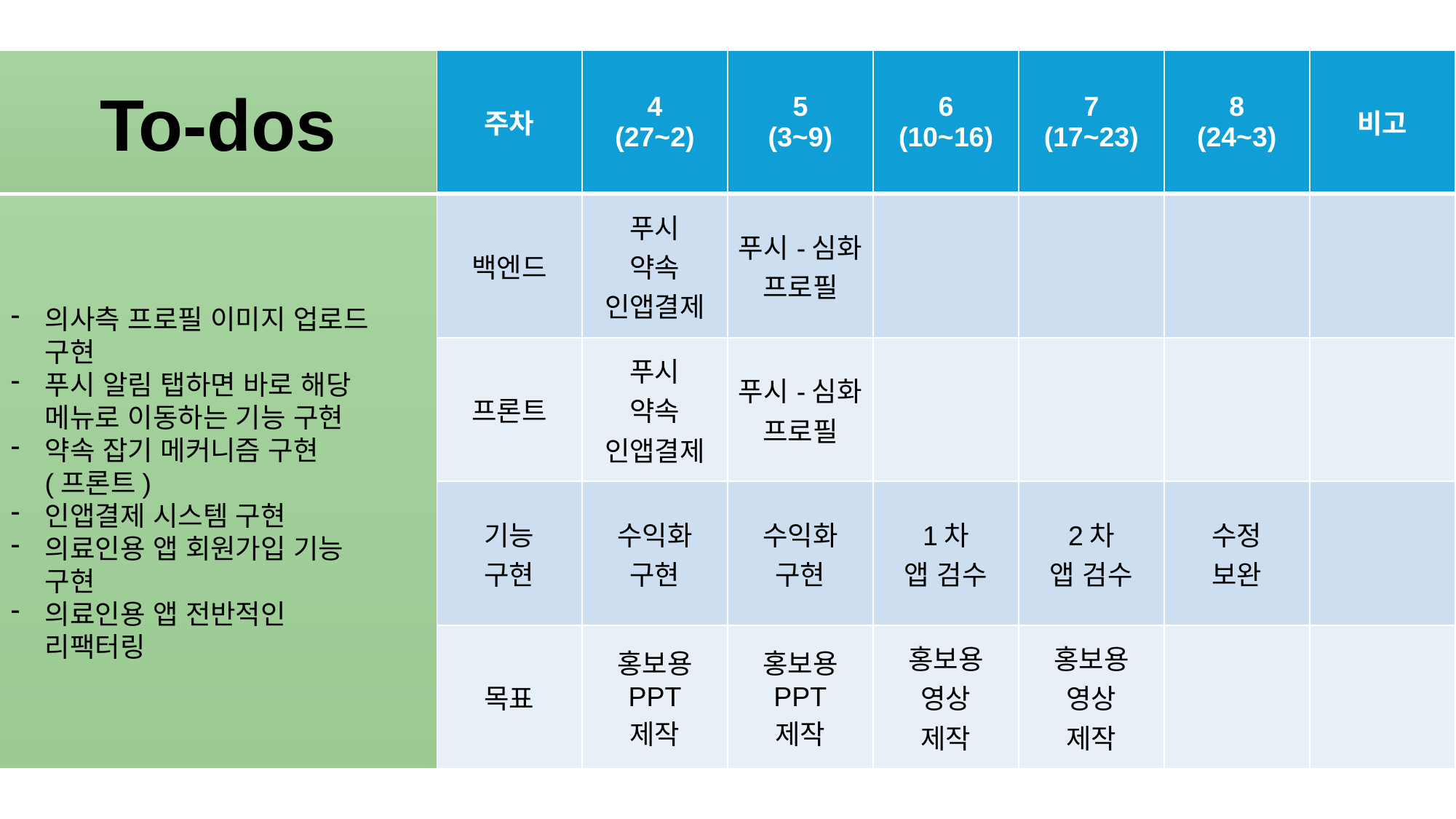

| 주차 | 4 (27~2) | 5 (3~9) | 6 (10~16) | 7 (17~23) | 8 (24~3) | 비고 |
| --- | --- | --- | --- | --- | --- | --- |
| 백엔드 | 푸시 약속 인앱결제 | 푸시-심화 프로필 |  |  |  |  |
| 프론트 | 푸시 약속 인앱결제 | 푸시-심화 프로필 |  |  |  |  |
| 기능 구현 | 수익화 구현 | 수익화 구현 | 1차 앱 검수 | 2차 앱 검수 | 수정 보완 |  |
| 목표 | 홍보용 PPT 제작 | 홍보용 PPT 제작 | 홍보용 영상 제작 | 홍보용 영상 제작 |  |  |
To-dos
의사측 프로필 이미지 업로드
구현
푸시 알림 탭하면 바로 해당
메뉴로 이동하는 기능 구현
약속 잡기 메커니즘 구현
(프론트)
인앱결제 시스템 구현
의료인용 앱 회원가입 기능
구현
의료인용 앱 전반적인
리팩터링